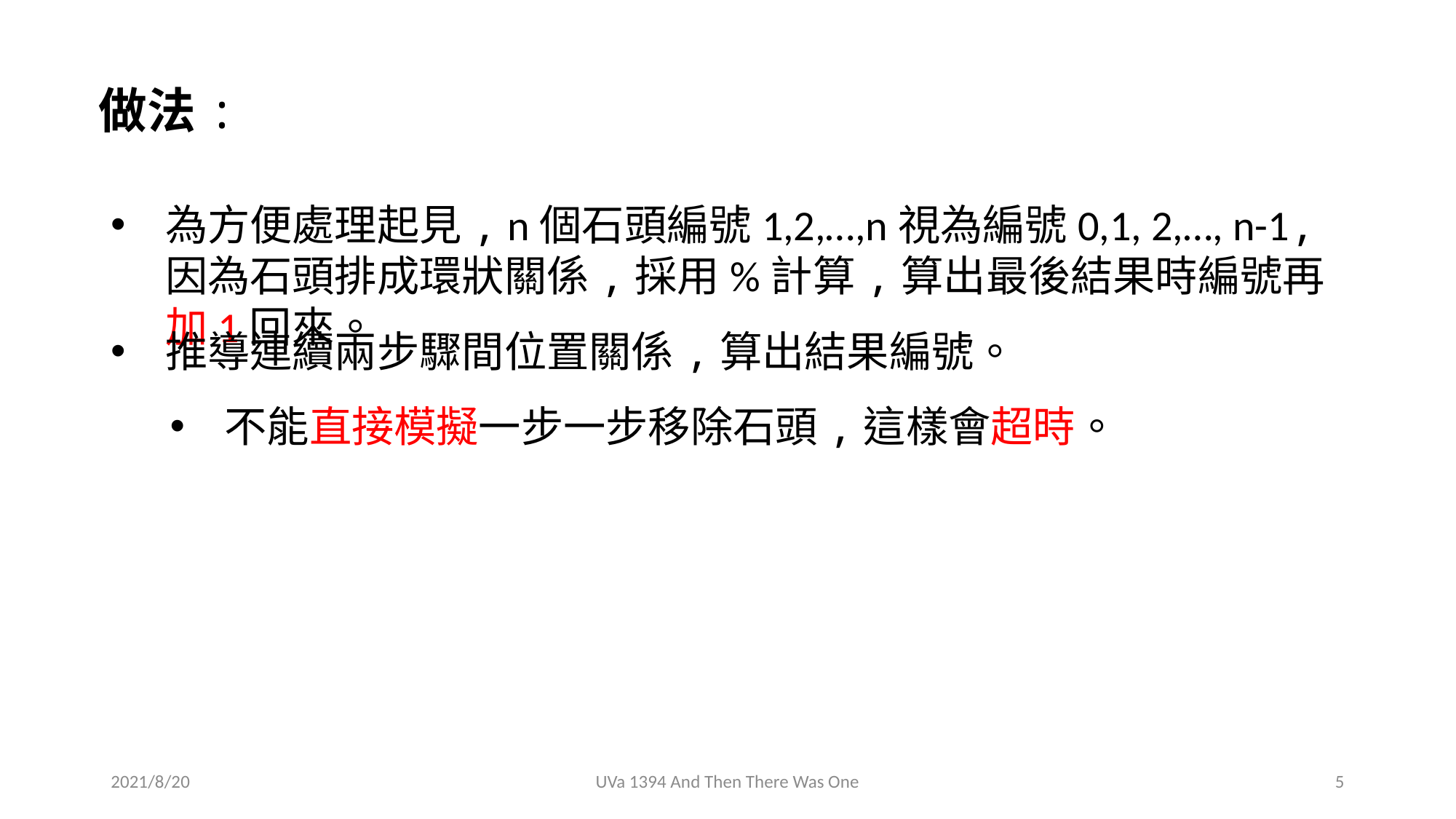

做法:
為方便處理起見, n個石頭編號1,2,…,n視為編號0,1, 2,…, n-1,因為石頭排成環狀關係,採用%計算,算出最後結果時編號再加1回來。
推導連續兩步驟間位置關係,算出結果編號。
不能直接模擬一步一步移除石頭,這樣會超時。
2021/8/20
UVa 1394 And Then There Was One
5